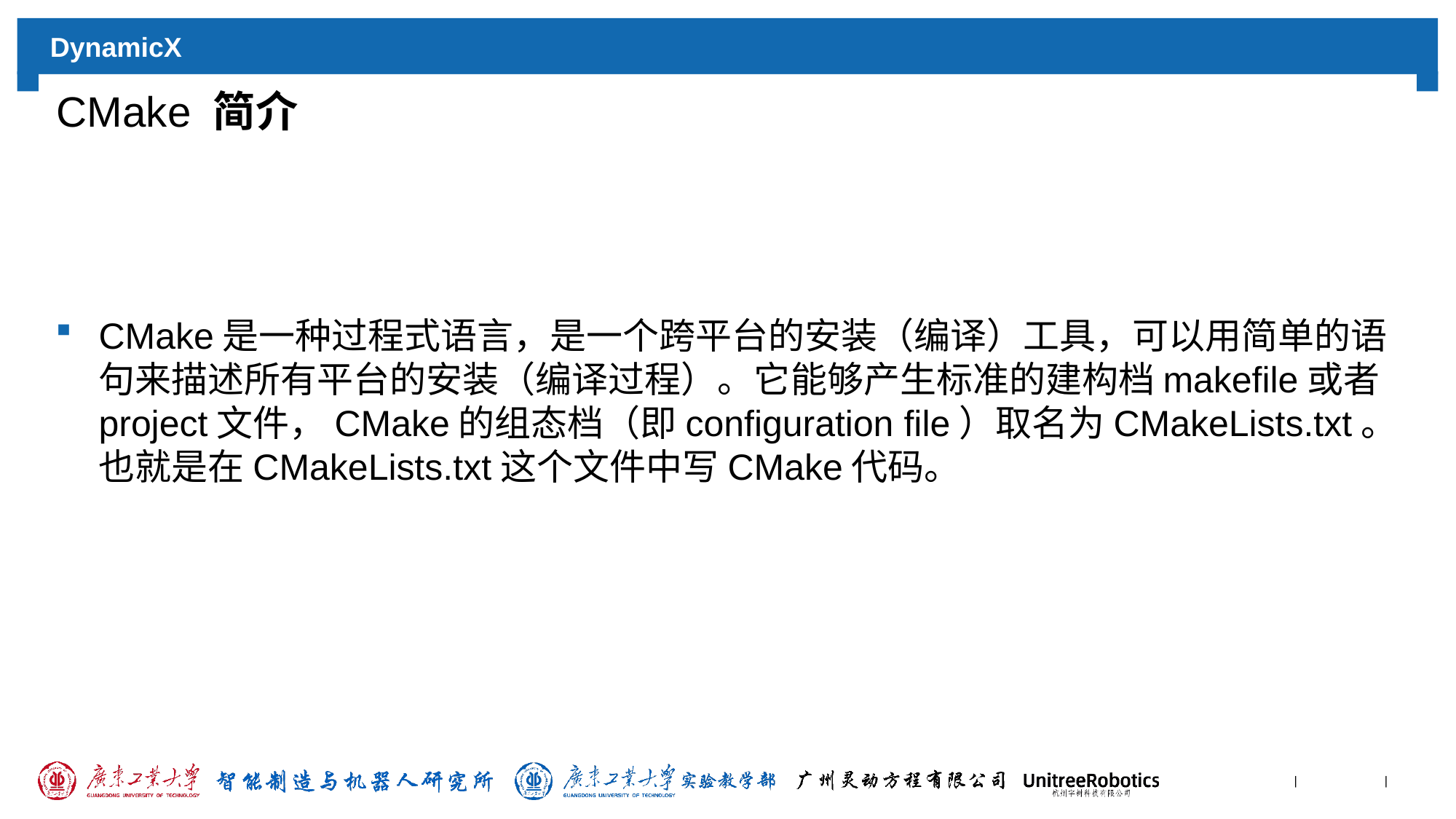

CMake 简介
#
CMake是一种过程式语言，是一个跨平台的安装（编译）工具，可以用简单的语句来描述所有平台的安装（编译过程）。它能够产生标准的建构档makefile或者project文件，CMake的组态档（即configuration file）取名为CMakeLists.txt。也就是在CMakeLists.txt这个文件中写CMake代码。

3